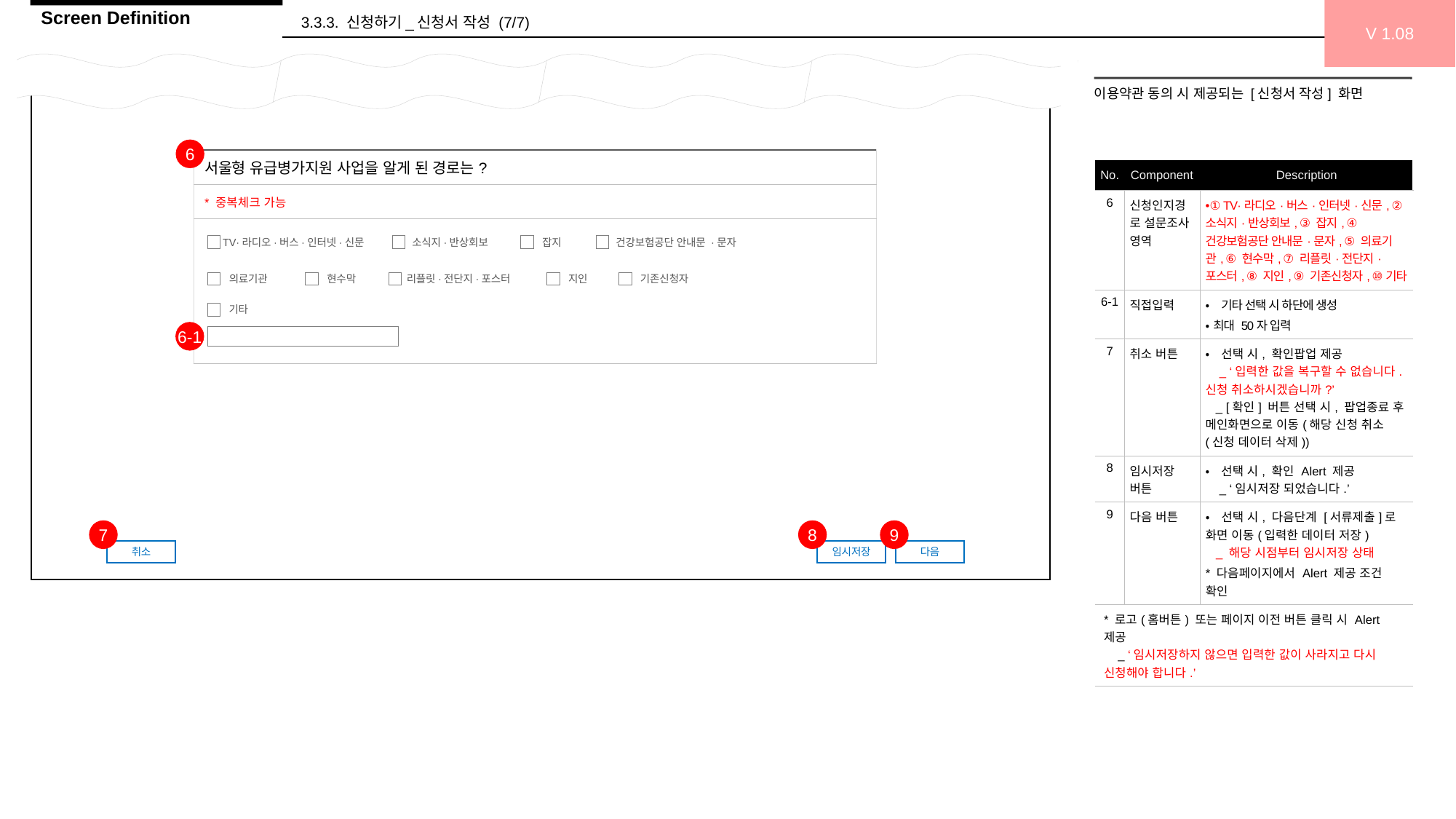

V 1.08
Screen Definition
3.3.3. 신청하기_신청서 작성 (7/7)

이용약관 동의 시 제공되는 [신청서 작성] 화면
6
| 서울형 유급병가지원 사업을 알게 된 경로는? |
| --- |
| \* 중복체크 가능 |
|  |
| No. | Component | Description |
| --- | --- | --- |
| 6 | 신청인지경로 설문조사 영역 | •① TV·라디오·버스·인터넷·신문, ② 소식지·반상회보, ③ 잡지, ④건강보험공단 안내문·문자, ⑤ 의료기관, ⑥ 현수막, ⑦ 리플릿·전단지·포스터, ⑧ 지인, ⑨ 기존신청자, ⑩기타 |
| 6-1 | 직접입력 | •기타 선택 시 하단에 생성 •최대 50자 입력 |
| 7 | 취소 버튼 | •선택 시, 확인팝업 제공 \_ ‘입력한 값을 복구할 수 없습니다. 신청 취소하시겠습니까?’ \_ [확인] 버튼 선택 시, 팝업종료 후 메인화면으로 이동(해당 신청 취소 (신청 데이터 삭제)) |
| 8 | 임시저장 버튼 | •선택 시, 확인 Alert 제공 \_ ‘임시저장 되었습니다.’ |
| 9 | 다음 버튼 | •선택 시, 다음단계 [서류제출]로 화면 이동(입력한 데이터 저장) \_ 해당 시점부터 임시저장 상태 \* 다음페이지에서 Alert 제공 조건 확인 |
| \* 로고(홈버튼) 또는 페이지 이전 버튼 클릭 시 Alert 제공 \_ ‘임시저장하지 않으면 입력한 값이 사라지고 다시 신청해야 합니다.’ |  |  |

TV·라디오·버스·인터넷·신문

소식지·반상회보

잡지

건강보험공단 안내문 ·문자

의료기관

현수막

리플릿·전단지·포스터

지인

기존신청자

기타
6-1

7
8
9
취소
임시저장
다음